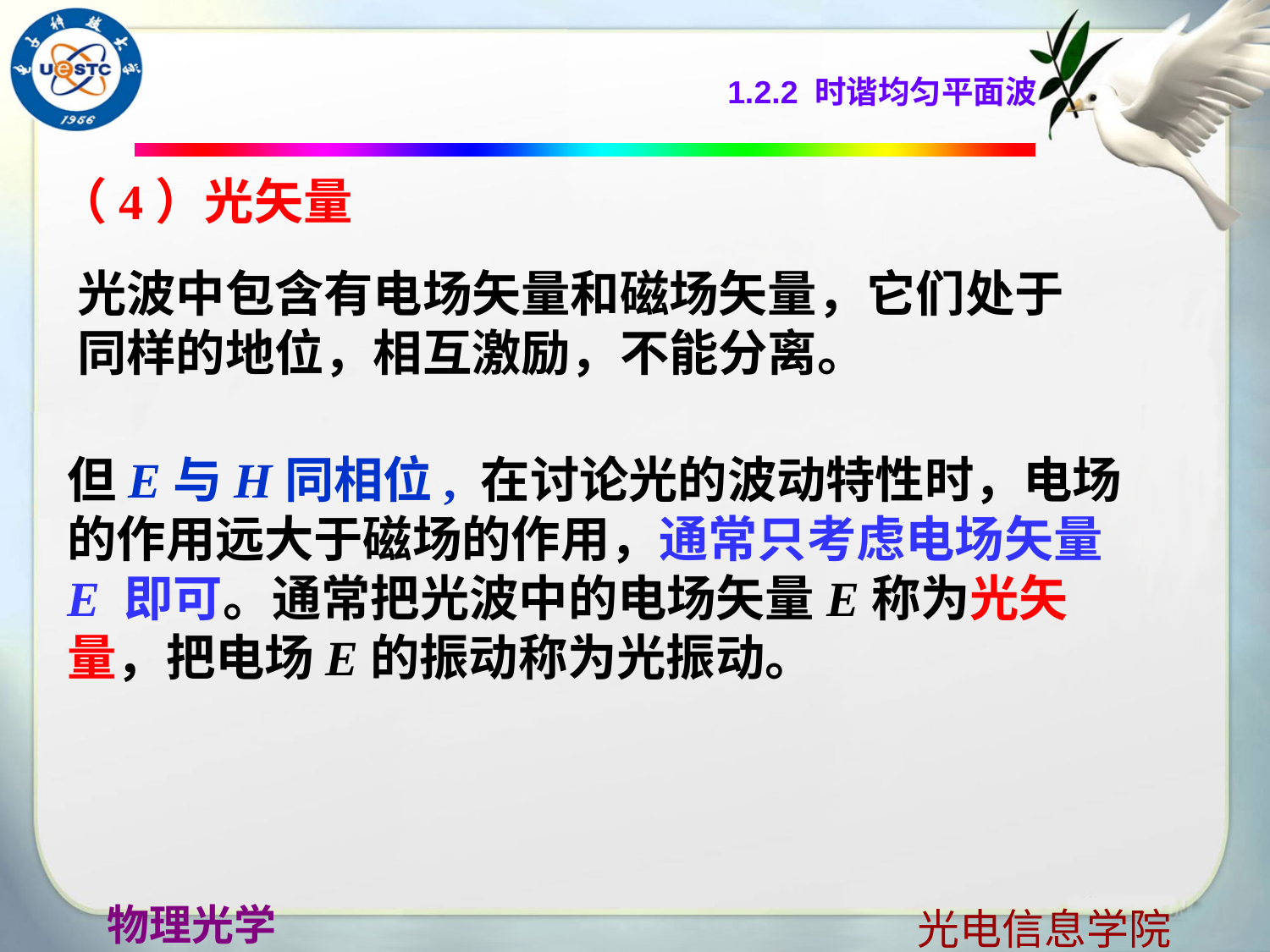

1.2.2 时谐均匀平面波
（4）光矢量
光波中包含有电场矢量和磁场矢量，它们处于同样的地位，相互激励，不能分离。
但E与H同相位, 在讨论光的波动特性时，电场的作用远大于磁场的作用，通常只考虑电场矢量 E 即可。通常把光波中的电场矢量E称为光矢量，把电场E的振动称为光振动。